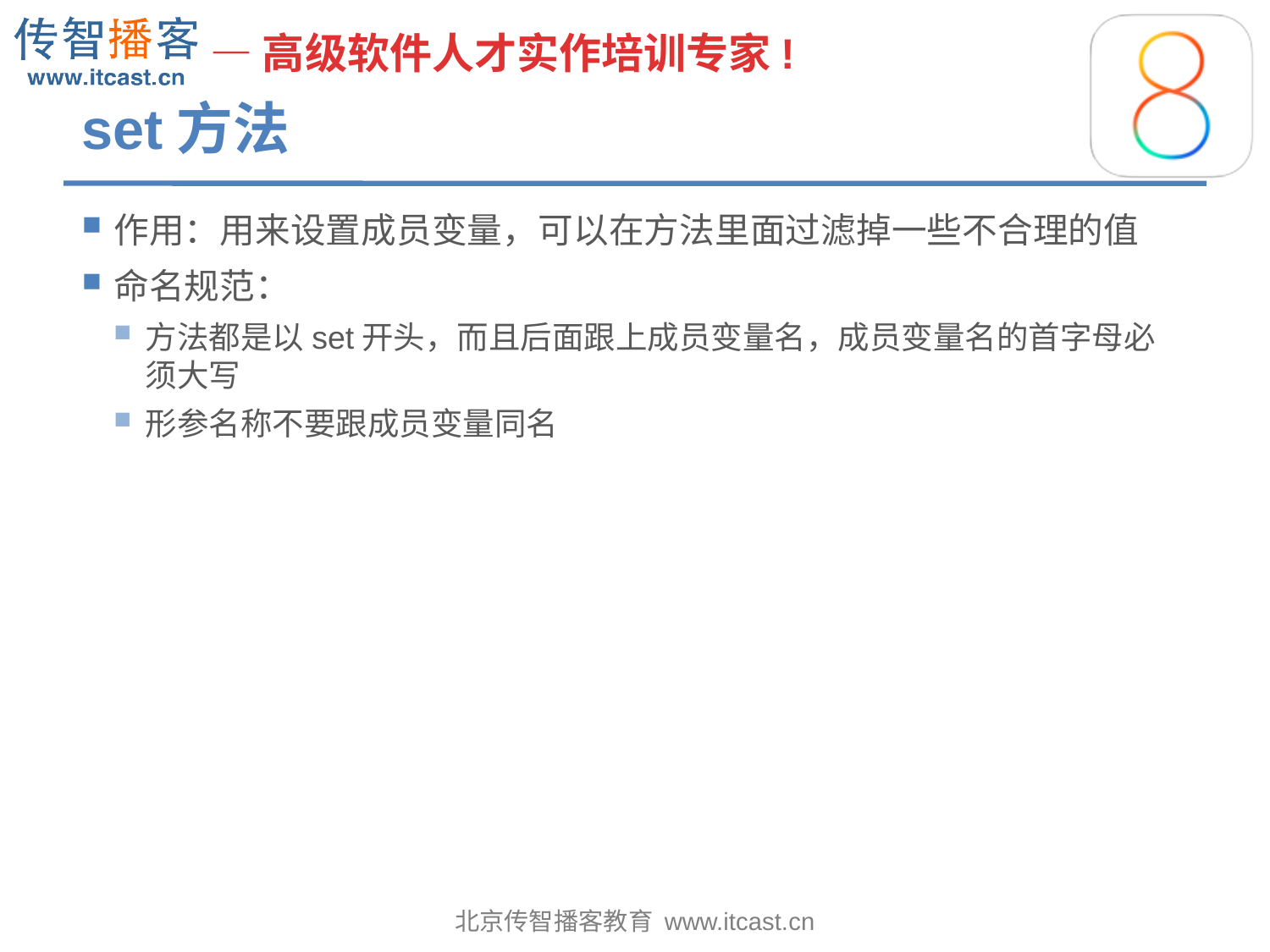

# set方法
作用：用来设置成员变量，可以在方法里面过滤掉一些不合理的值
命名规范：
方法都是以set开头，而且后面跟上成员变量名，成员变量名的首字母必须大写
形参名称不要跟成员变量同名